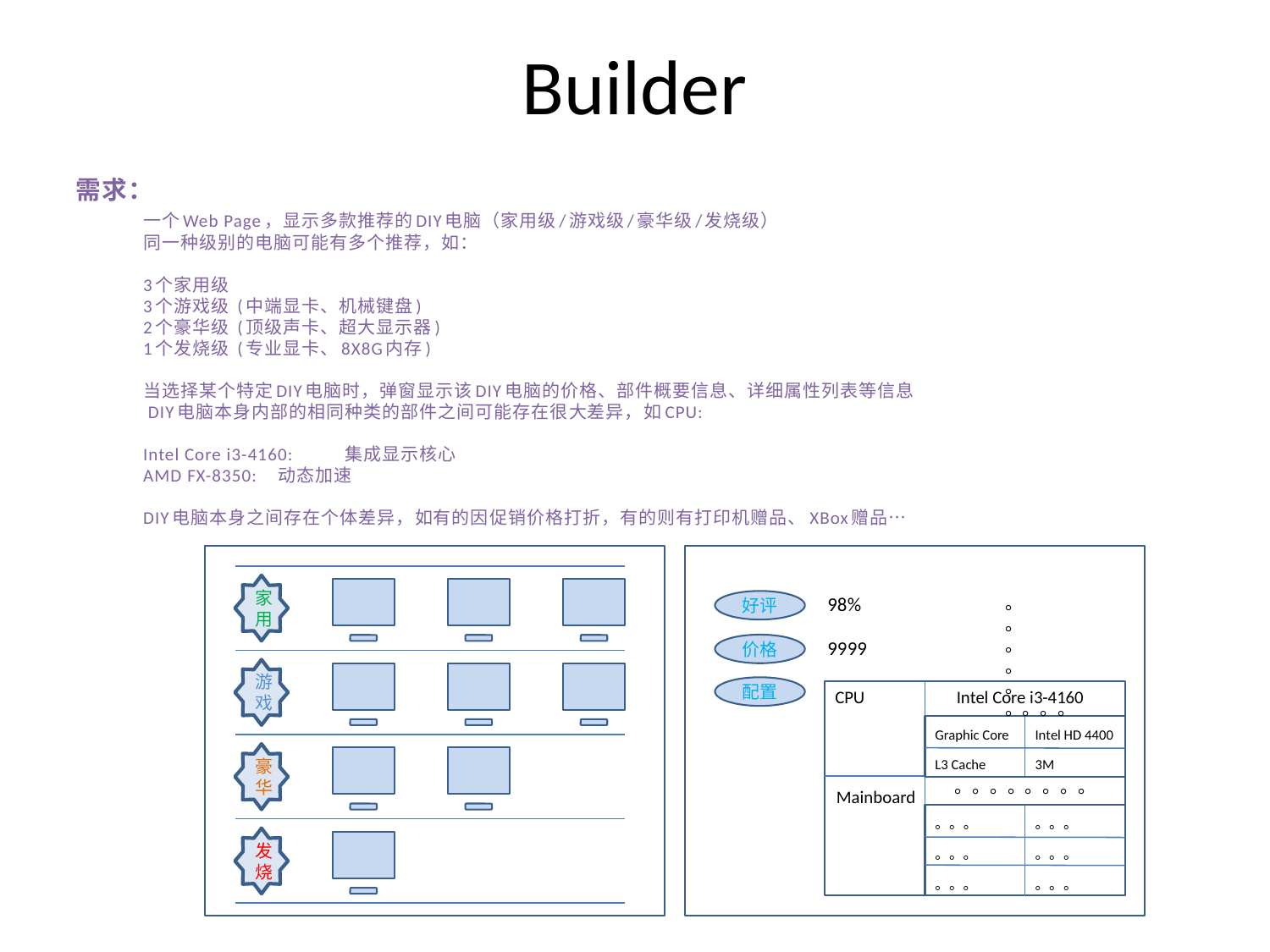

# Builder
需求：
	一个Web Page，显示多款推荐的DIY电脑（家用级/游戏级/豪华级/发烧级）
	同一种级别的电脑可能有多个推荐，如：
		3个家用级
		3个游戏级 (中端显卡、机械键盘)
		2个豪华级 (顶级声卡、超大显示器)
		1个发烧级 (专业显卡、8X8G内存)

	当选择某个特定DIY电脑时，弹窗显示该DIY电脑的价格、部件概要信息、详细属性列表等信息
	 DIY电脑本身内部的相同种类的部件之间可能存在很大差异，如CPU:

		Intel Core i3-4160:	集成显示核心
		AMD FX-8350:	动态加速

	DIY电脑本身之间存在个体差异，如有的因促销价格打折，有的则有打印机赠品、XBox赠品…

家用

游戏

豪华

发烧

98%
好评
9999
价格
配置

CPU
Intel Core i3-4160
Mainboard

Graphic Core
L3 Cache
Intel HD 4400
3M
。。。。。。。。

。。。
。。。
。。。
。。。
。。。
。。。
。。。。。。。。。